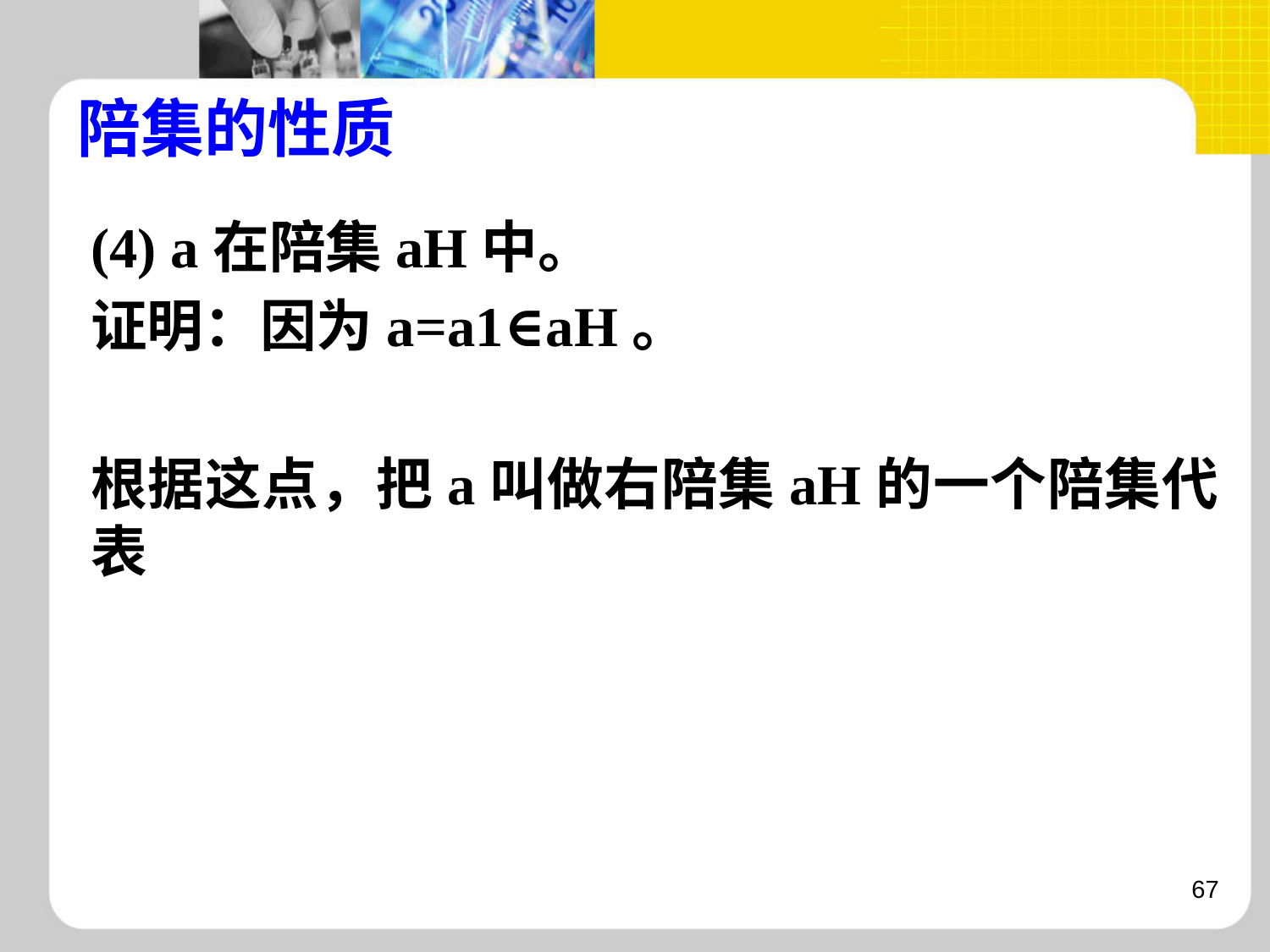

# 陪集的性质
(4) a在陪集aH中。
证明：因为a=a1∈aH。

根据这点，把a叫做右陪集aH的一个陪集代表
67